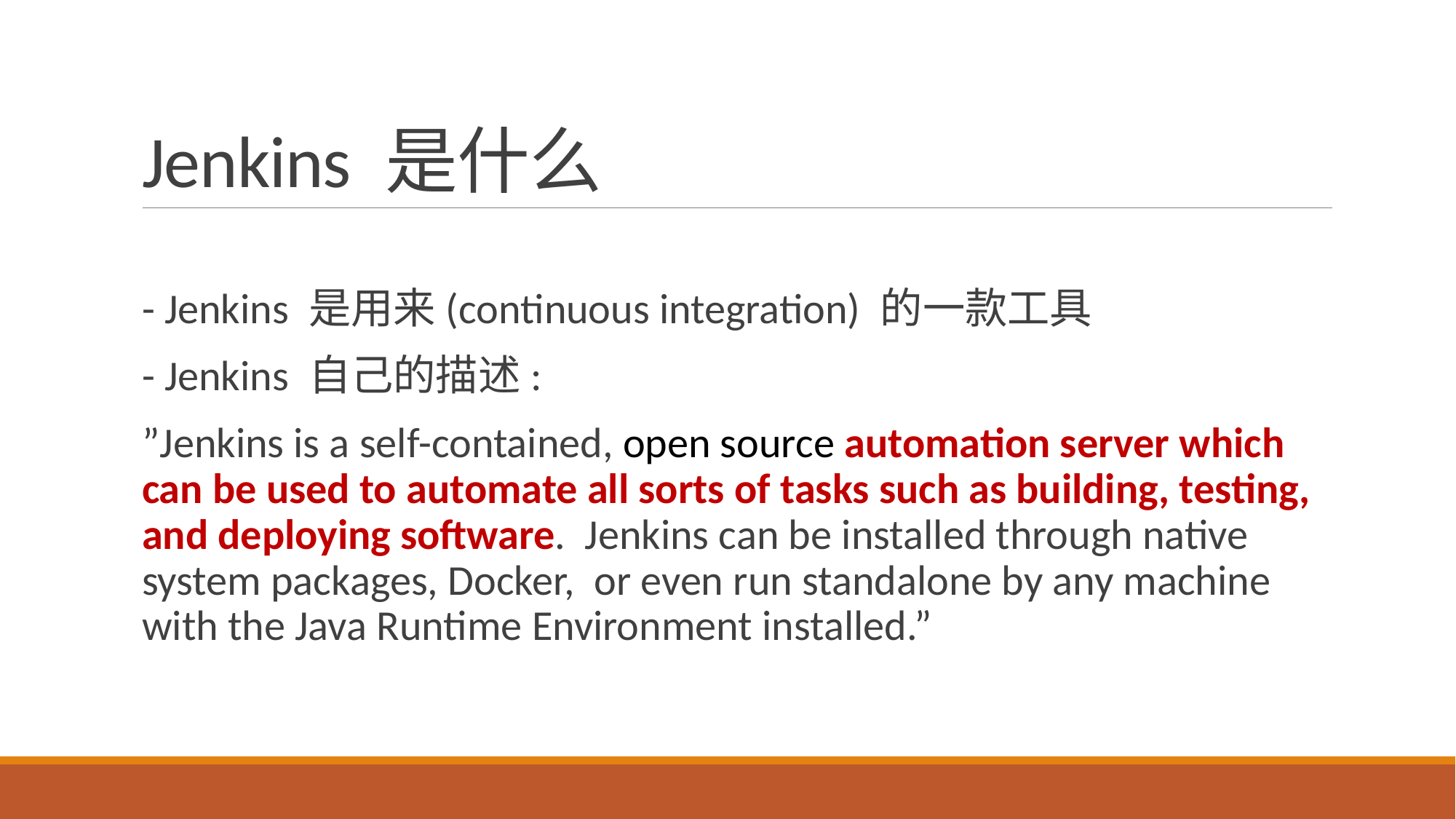

# Jenkins 是什么

- Jenkins 是用来(continuous integration) 的一款工具
- Jenkins 自己的描述:
”Jenkins is a self-contained, open source automation server which can be used to automate all sorts of tasks such as building, testing, and deploying software.  Jenkins can be installed through native system packages, Docker,  or even run standalone by any machine with the Java Runtime Environment installed.”